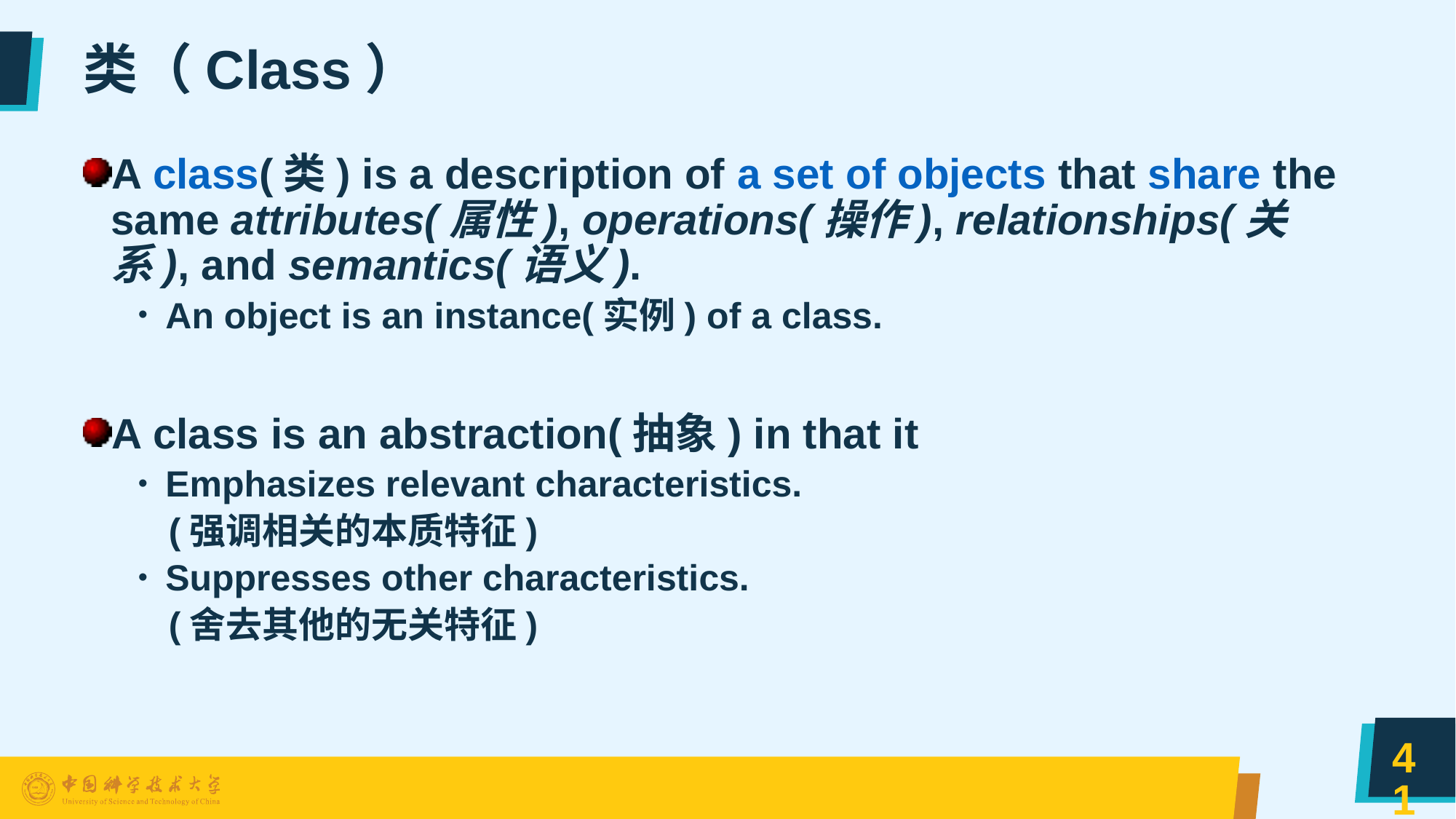

# 类（Class）
A class(类) is a description of a set of objects that share the same attributes(属性), operations(操作), relationships(关系), and semantics(语义).
An object is an instance(实例) of a class.

A class is an abstraction(抽象) in that it
Emphasizes relevant characteristics.
   (强调相关的本质特征)
Suppresses other characteristics.
   (舍去其他的无关特征)

41